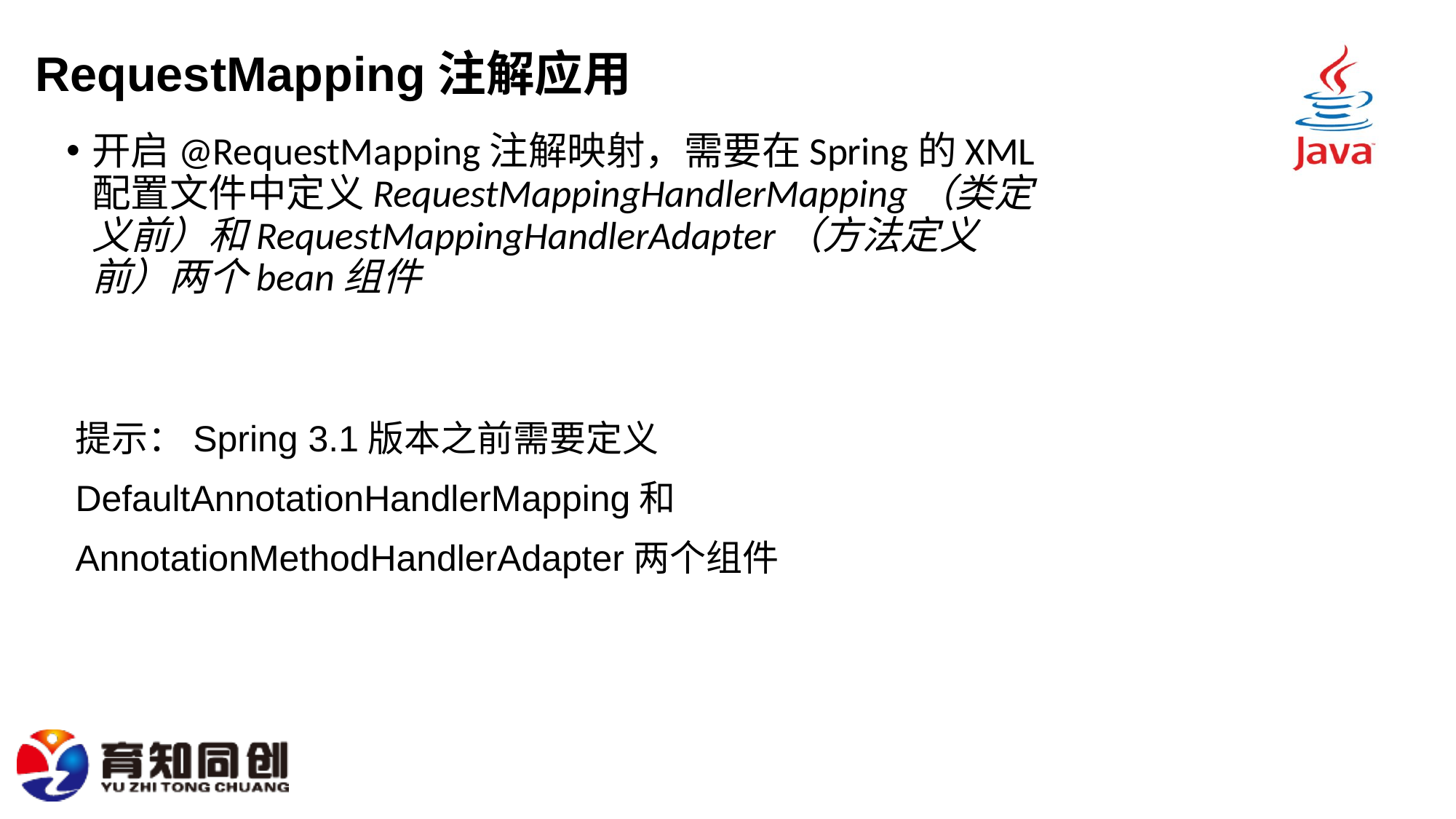

# RequestMapping注解应用
开启@RequestMapping注解映射，需要在Spring的XML配置文件中定义RequestMappingHandlerMapping（类定义前）和RequestMappingHandlerAdapter（方法定义前）两个bean组件
提示：Spring 3.1版本之前需要定义
DefaultAnnotationHandlerMapping和
AnnotationMethodHandlerAdapter两个组件